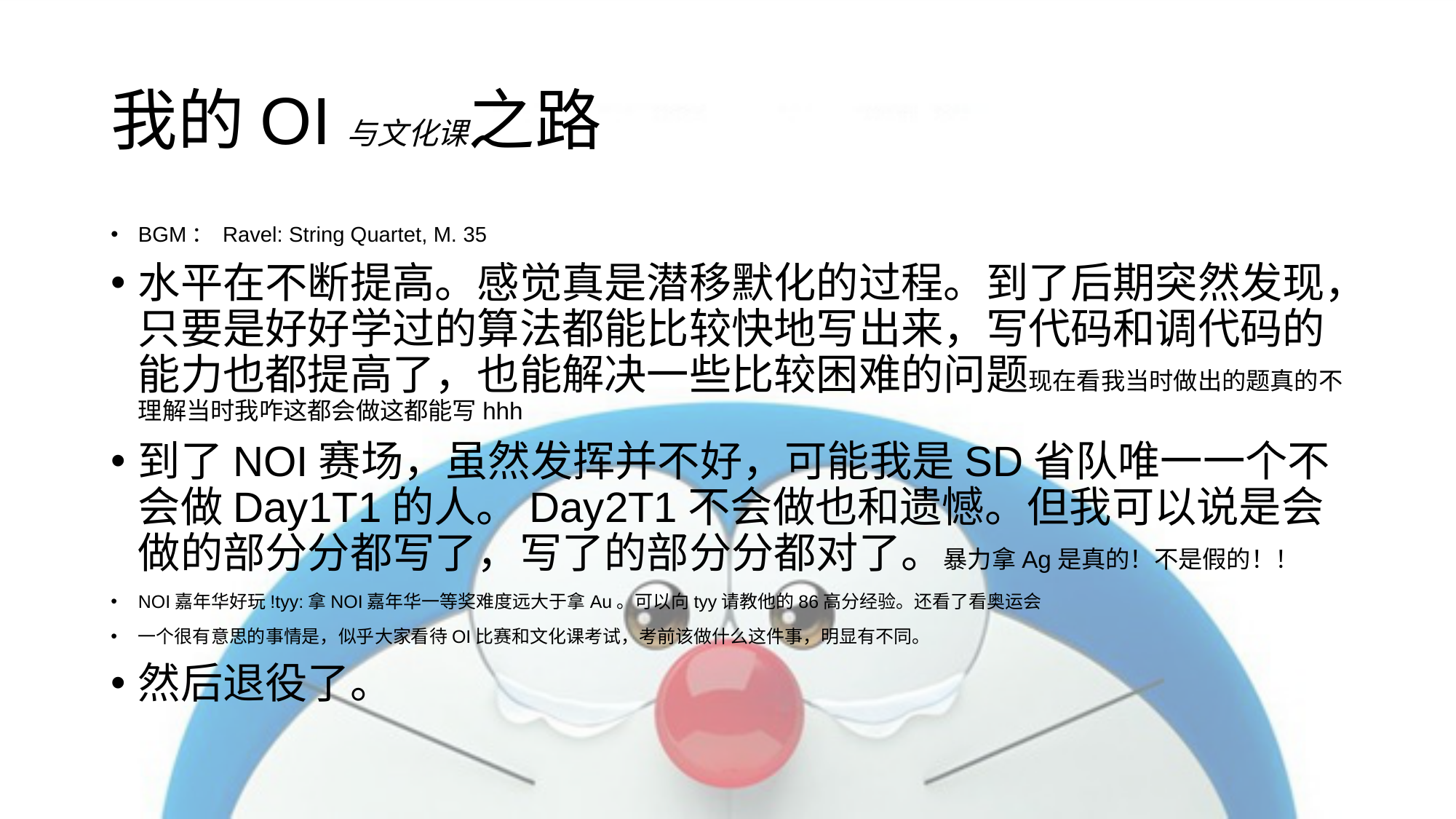

# 我的OI与文化课之路
BGM： Ravel: String Quartet, M. 35
水平在不断提高。感觉真是潜移默化的过程。到了后期突然发现，只要是好好学过的算法都能比较快地写出来，写代码和调代码的能力也都提高了，也能解决一些比较困难的问题现在看我当时做出的题真的不理解当时我咋这都会做这都能写hhh
到了NOI赛场，虽然发挥并不好，可能我是SD省队唯一一个不会做Day1T1的人。Day2T1不会做也和遗憾。但我可以说是会做的部分分都写了，写了的部分分都对了。暴力拿Ag是真的！不是假的！！
NOI嘉年华好玩!tyy:拿NOI嘉年华一等奖难度远大于拿Au。可以向tyy请教他的86高分经验。还看了看奥运会
一个很有意思的事情是，似乎大家看待OI比赛和文化课考试，考前该做什么这件事，明显有不同。
然后退役了。